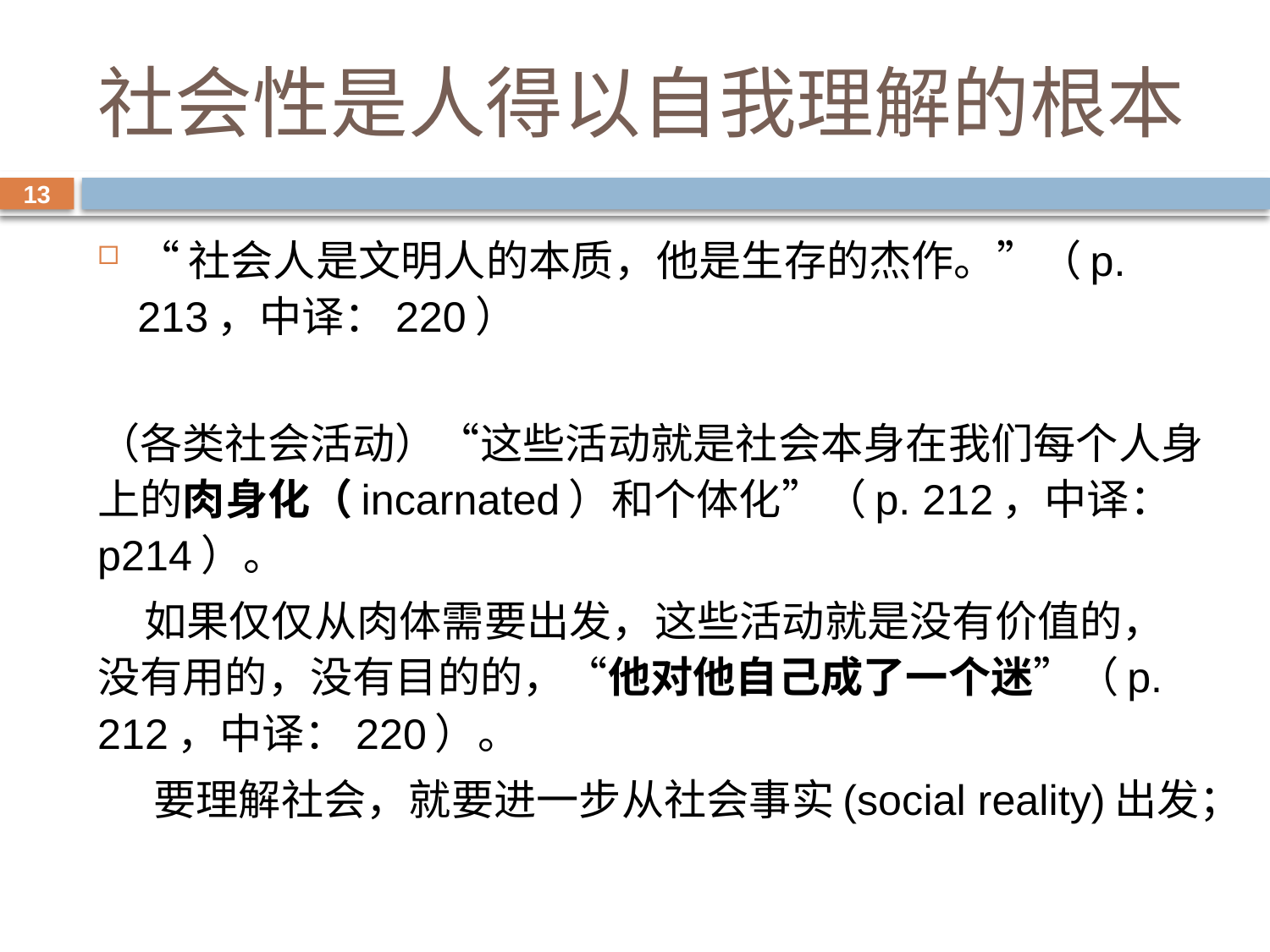

# 社会性是人得以自我理解的根本
13
“社会人是文明人的本质，他是生存的杰作。”（p. 213，中译：220）

（各类社会活动）“这些活动就是社会本身在我们每个人身上的肉身化（incarnated）和个体化”（p. 212，中译：p214）。
    如果仅仅从肉体需要出发，这些活动就是没有价值的，没有用的，没有目的的，“他对他自己成了一个迷”（p. 212，中译：220）。
     要理解社会，就要进一步从社会事实(social reality)出发；